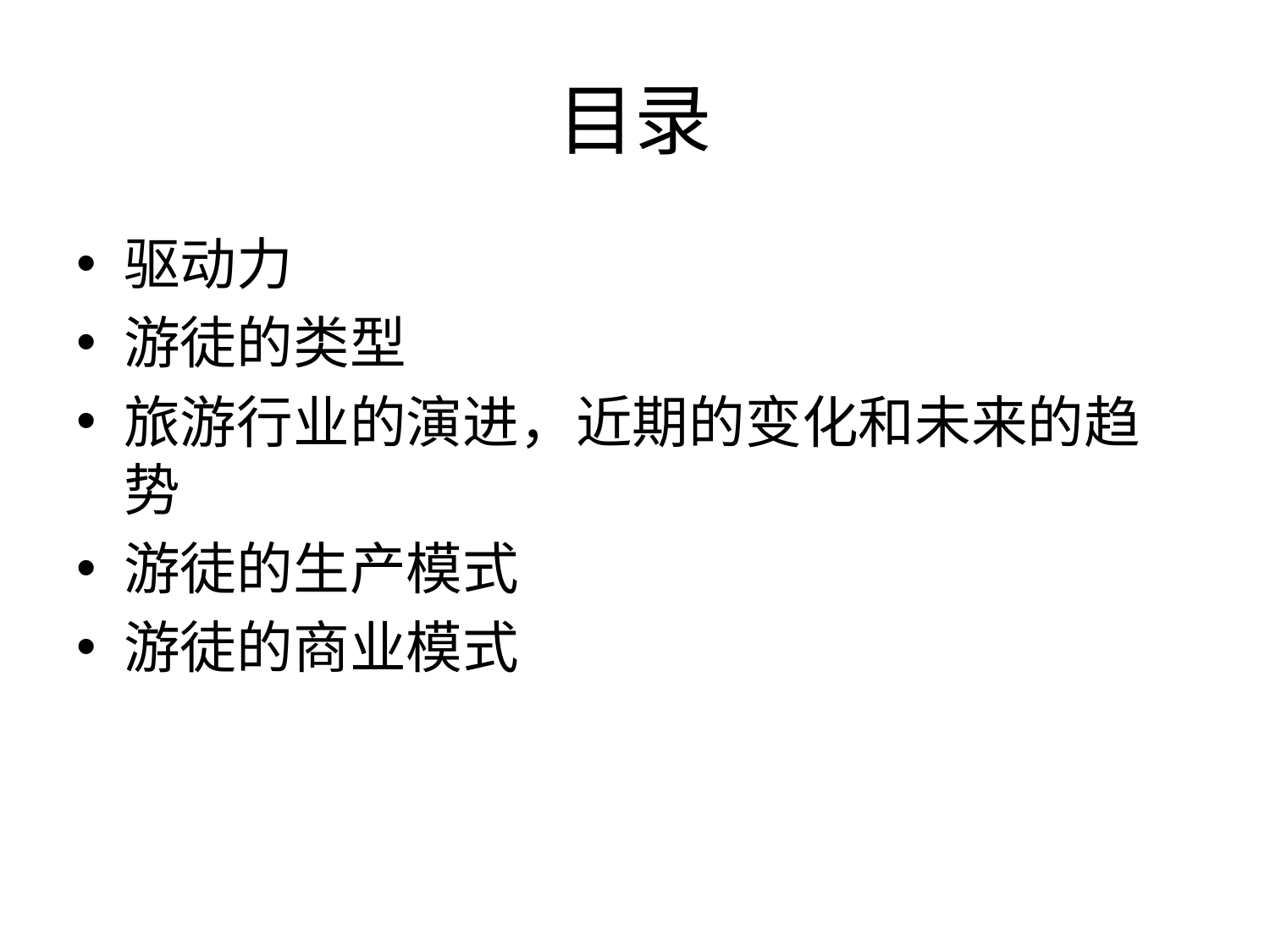

# 目录
驱动力
游徒的类型
旅游行业的演进，近期的变化和未来的趋势
游徒的生产模式
游徒的商业模式